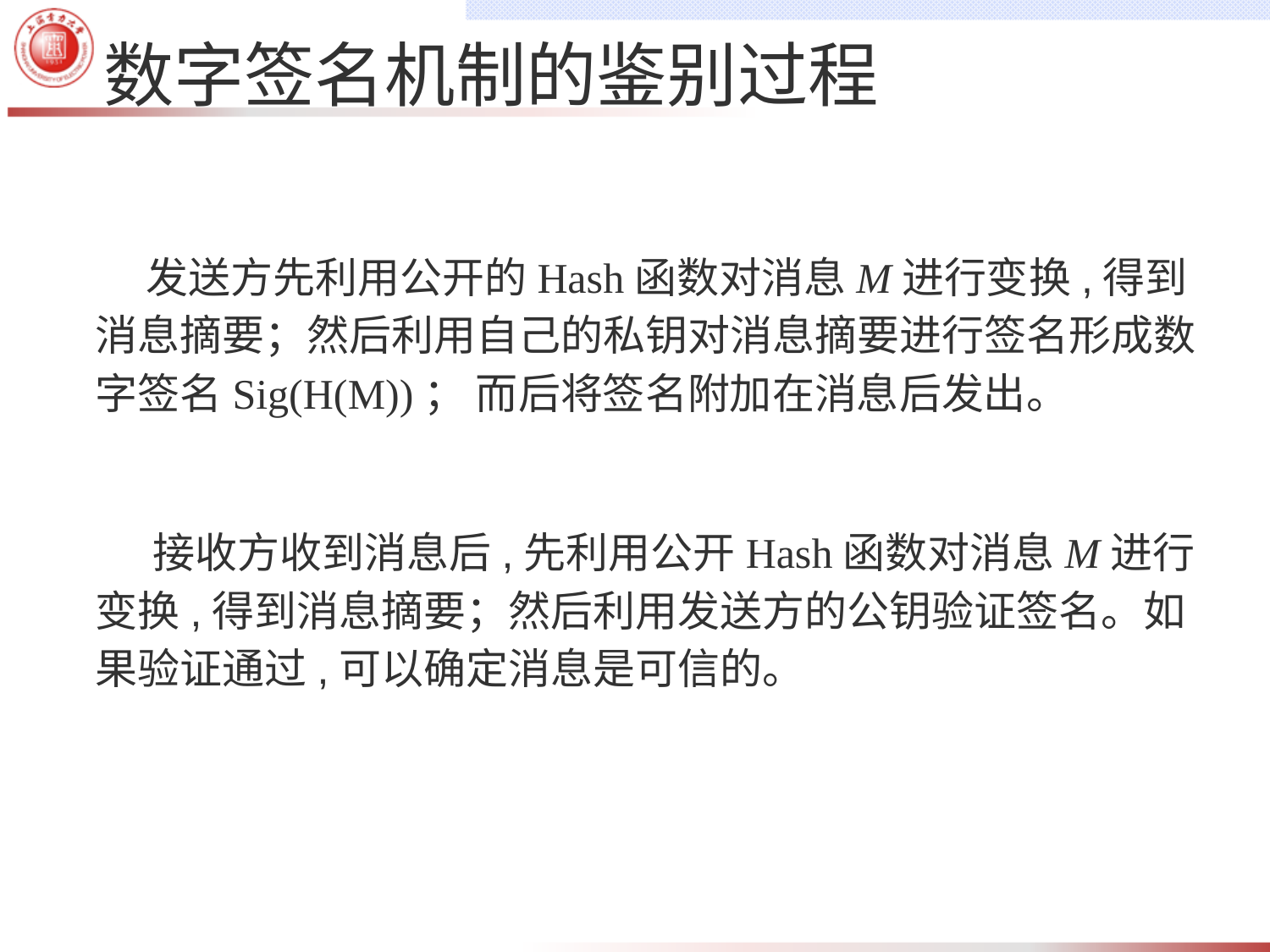

# 数字签名机制的鉴别过程

      发送方先利用公开的Hash函数对消息M进行变换,得到消息摘要；然后利用自己的私钥对消息摘要进行签名形成数字签名Sig(H(M))； 而后将签名附加在消息后发出。

     接收方收到消息后,先利用公开Hash函数对消息M进行变换,得到消息摘要；然后利用发送方的公钥验证签名。如果验证通过,可以确定消息是可信的。